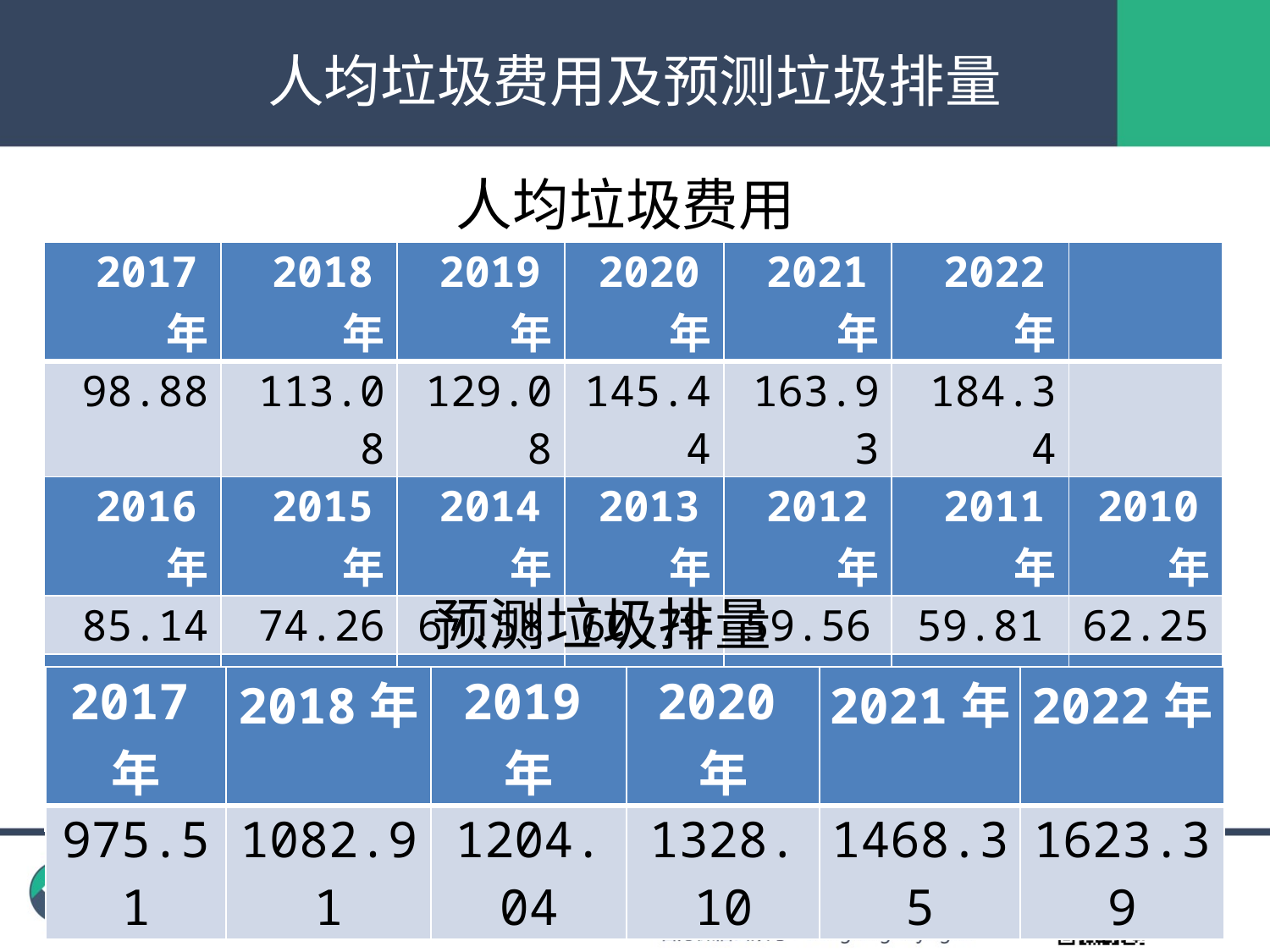

# 人均垃圾费用及预测垃圾排量
人均垃圾费用
| 2017年 | 2018年 | 2019年 | 2020年 | 2021年 | 2022年 |  |
| --- | --- | --- | --- | --- | --- | --- |
| 98.88 | 113.08 | 129.08 | 145.44 | 163.93 | 184.34 |  |
| 2016年 | 2015年 | 2014年 | 2013年 | 2012年 | 2011年 | 2010年 |
| 85.14 | 74.26 | 67.58 | 60.79 | 59.56 | 59.81 | 62.25 |
| 2009年 | 2008年 | 2007年 | 2006年 | 2005年 | 2004年 |  |
| 70.99 | 76.21 | 72.66 | 66.18 | 54.41 | 64.06 |  |
预测垃圾排量
| 2017年 | 2018年 | 2019年 | 2020年 | 2021年 | 2022年 |
| --- | --- | --- | --- | --- | --- |
| 975.51 | 1082.91 | 1204.04 | 1328.10 | 1468.35 | 1623.39 |